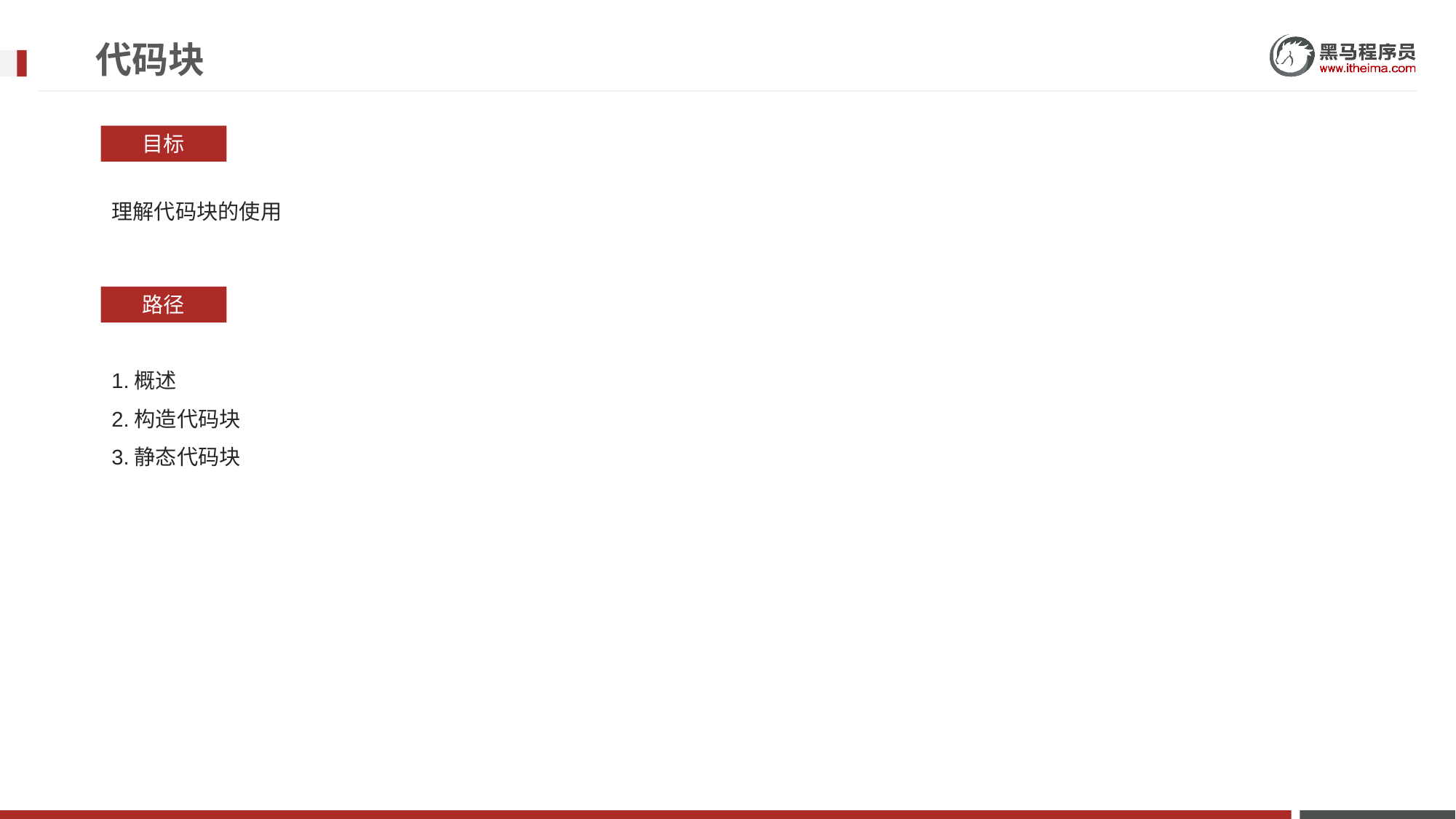

# 代码块
目标
理解代码块的使用
路径
1.概述
2.构造代码块
3.静态代码块